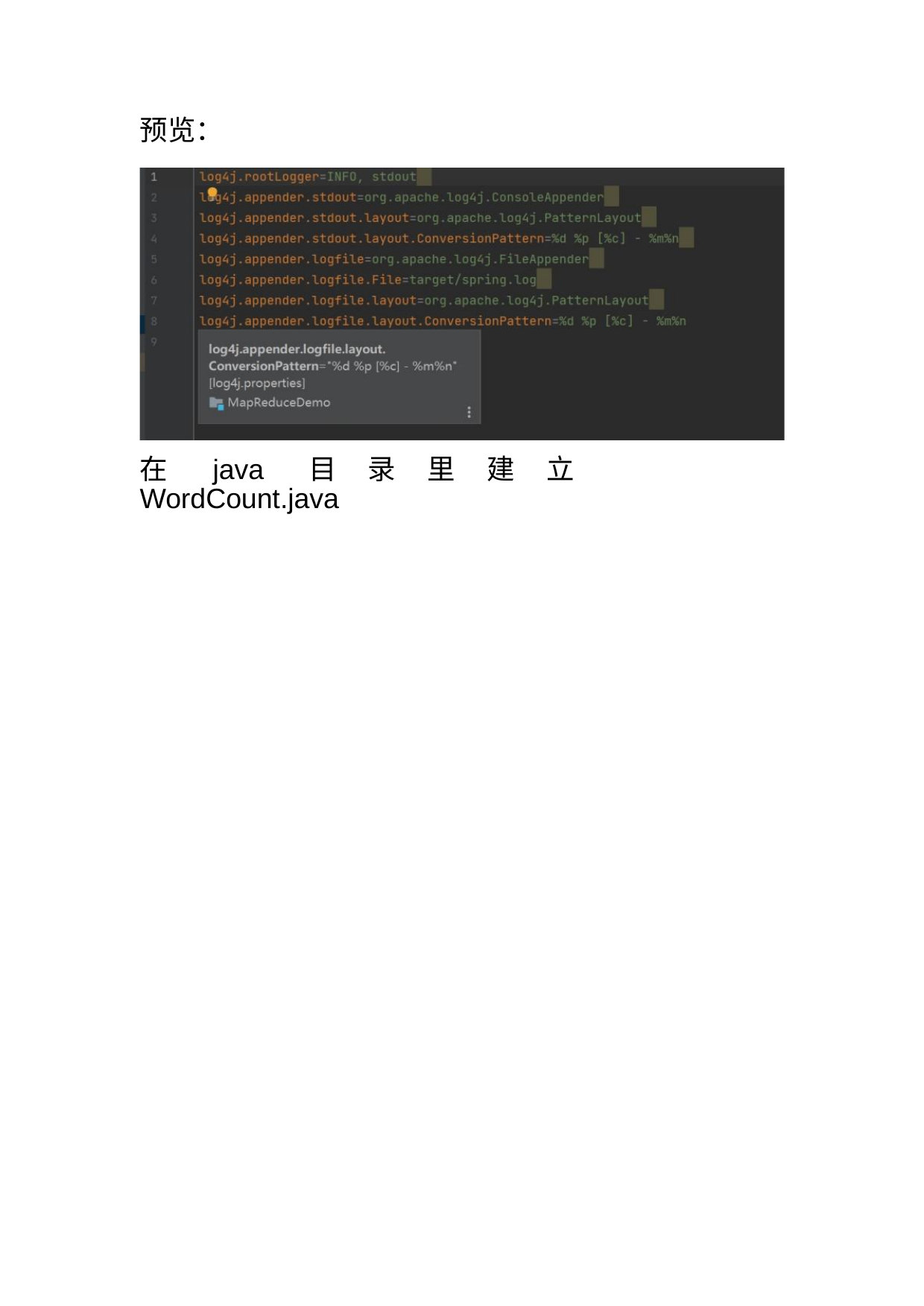

预览：

在 java 目 录 里 建 立 WordCount.java